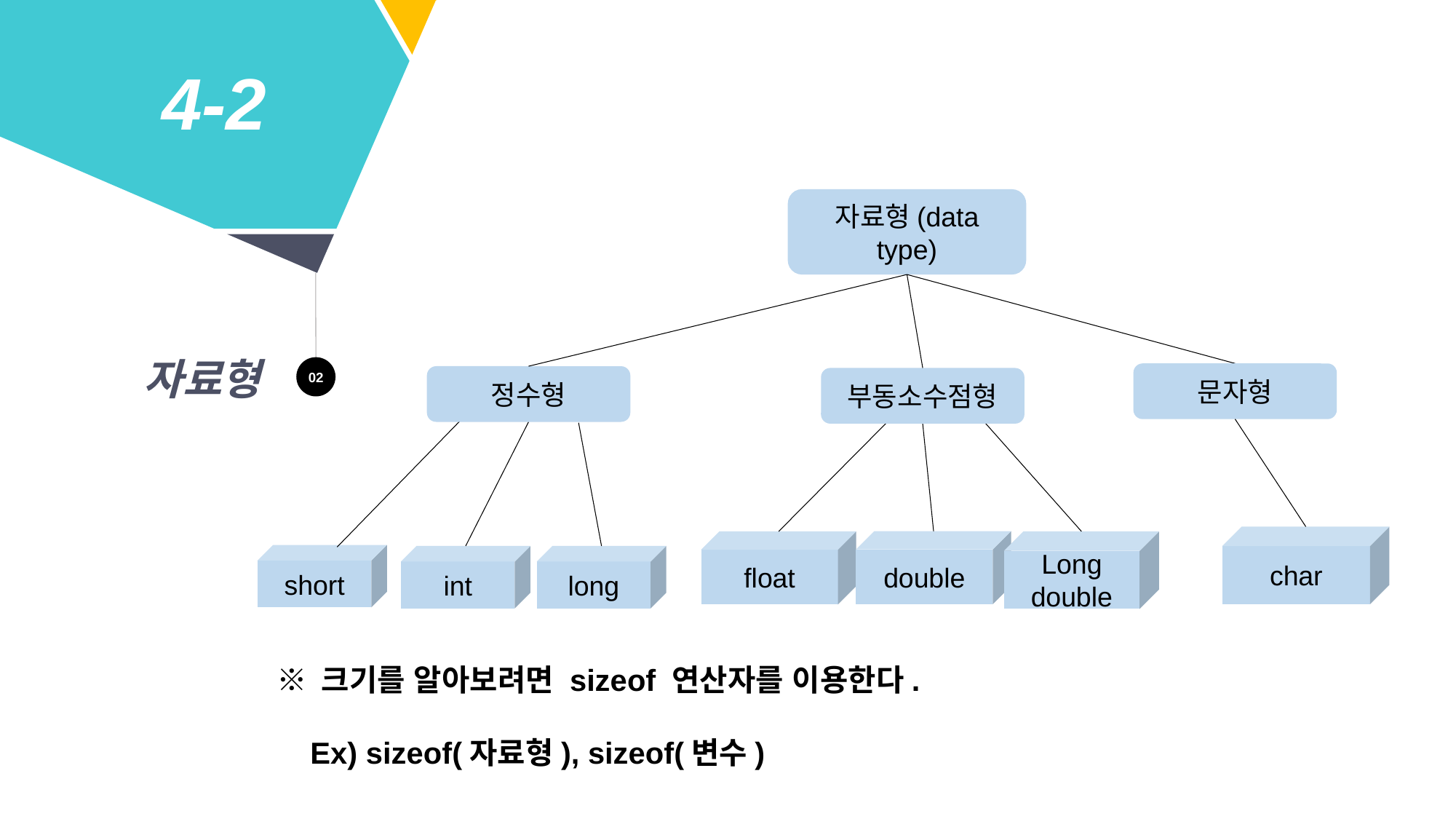

4-2
자료형(data type)
자료형
02
문자형
정수형
부동소수점형
char
double
float
Long double
short
int
long
※ 크기를 알아보려면 sizeof 연산자를 이용한다.

    Ex) sizeof(자료형), sizeof(변수)